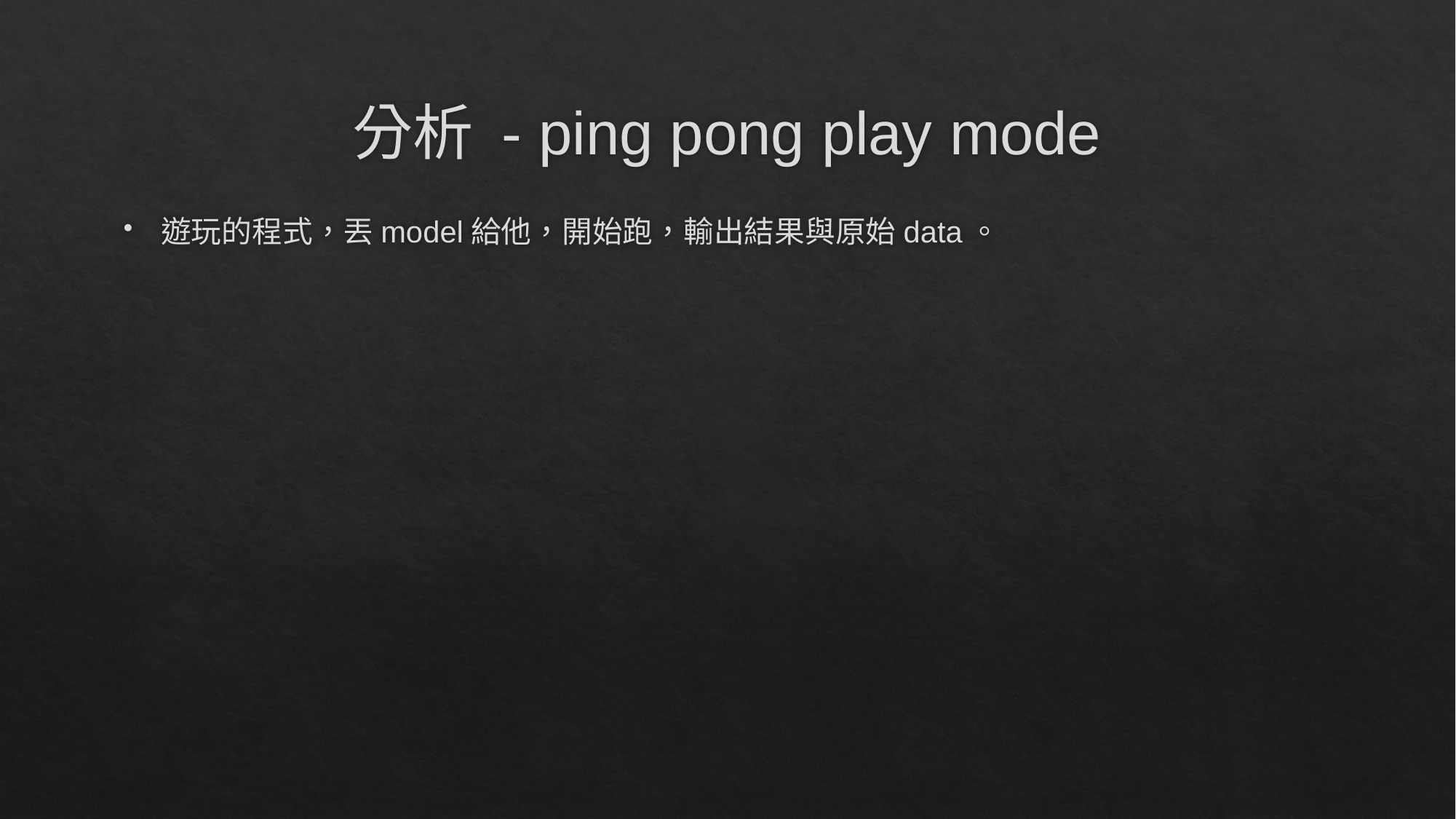

# 分析 - ping pong play mode
遊玩的程式，丟model給他，開始跑，輸出結果與原始data。